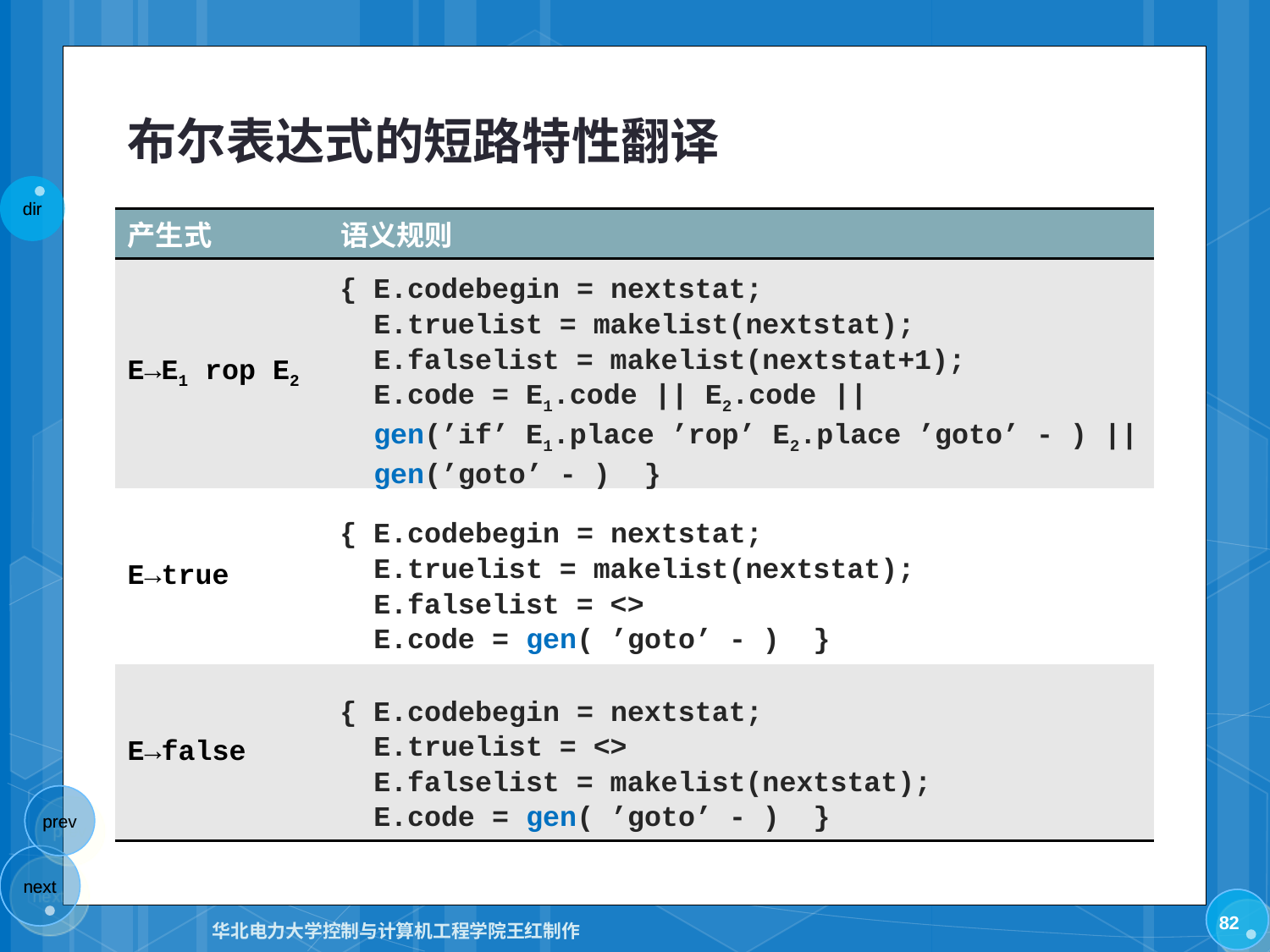

# 布尔表达式的短路特性翻译
| 产生式 | 语义规则 |
| --- | --- |
| E→E1 rop E2 |  |
| E→true |  |
| E→false |  |
{ E.codebegin = nextstat;
  E.truelist = makelist(nextstat);
  E.falselist = makelist(nextstat+1);
  E.code = E1.code || E2.code ||
  gen(’if’ E1.place ’rop’ E2.place ’goto’ - ) ||
  gen(’goto’ - )  }
{ E.codebegin = nextstat;
  E.truelist = makelist(nextstat);
  E.falselist = <>
  E.code = gen( ’goto’ - )  }
{ E.codebegin = nextstat;
  E.truelist = <>
  E.falselist = makelist(nextstat);
  E.code = gen( ’goto’ - )  }
82
华北电力大学控制与计算机工程学院王红制作